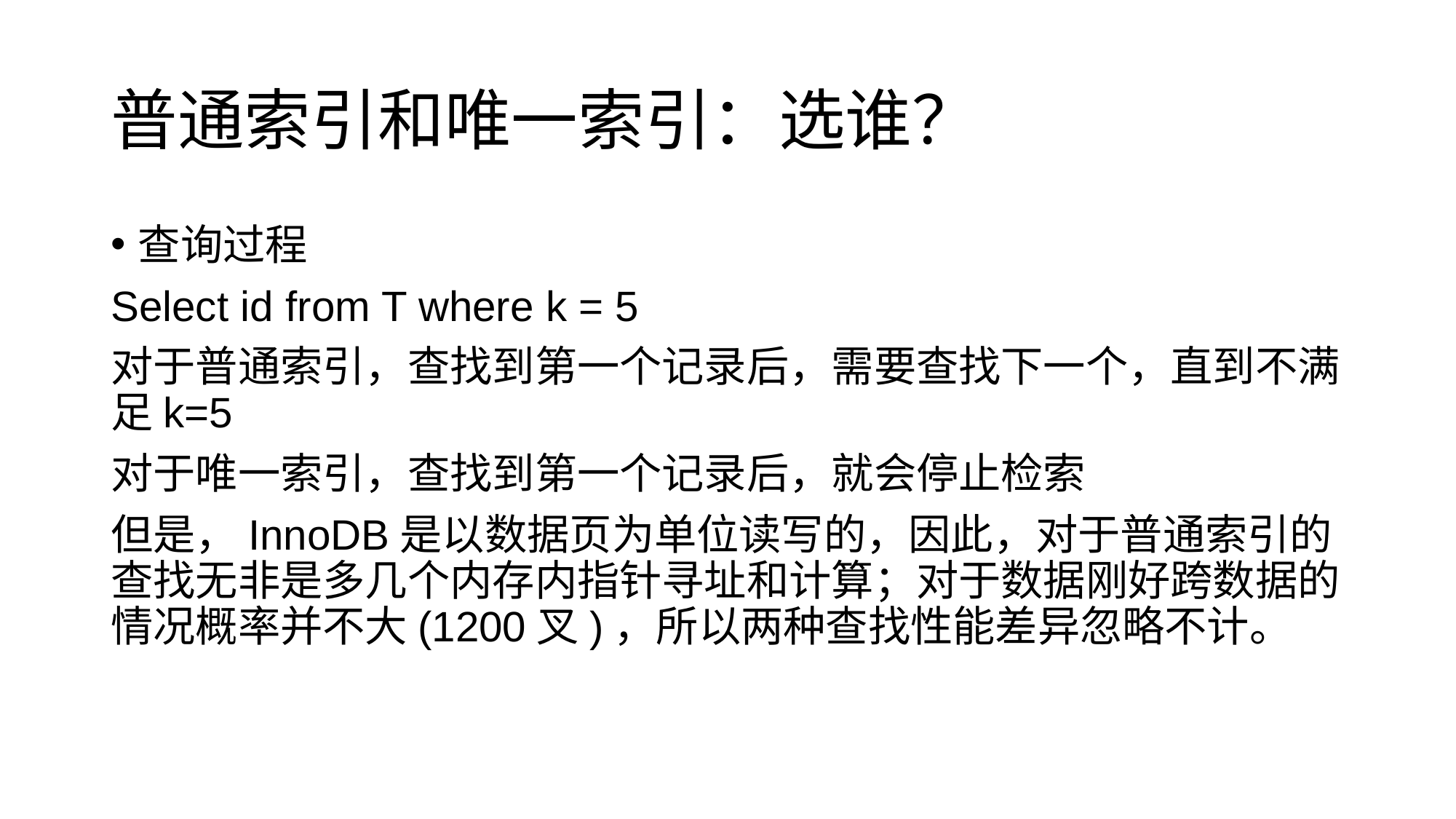

# 普通索引和唯一索引：选谁？
查询过程
Select id from T where k = 5
对于普通索引，查找到第一个记录后，需要查找下一个，直到不满足k=5
对于唯一索引，查找到第一个记录后，就会停止检索
但是，InnoDB是以数据页为单位读写的，因此，对于普通索引的查找无非是多几个内存内指针寻址和计算；对于数据刚好跨数据的情况概率并不大(1200叉)，所以两种查找性能差异忽略不计。